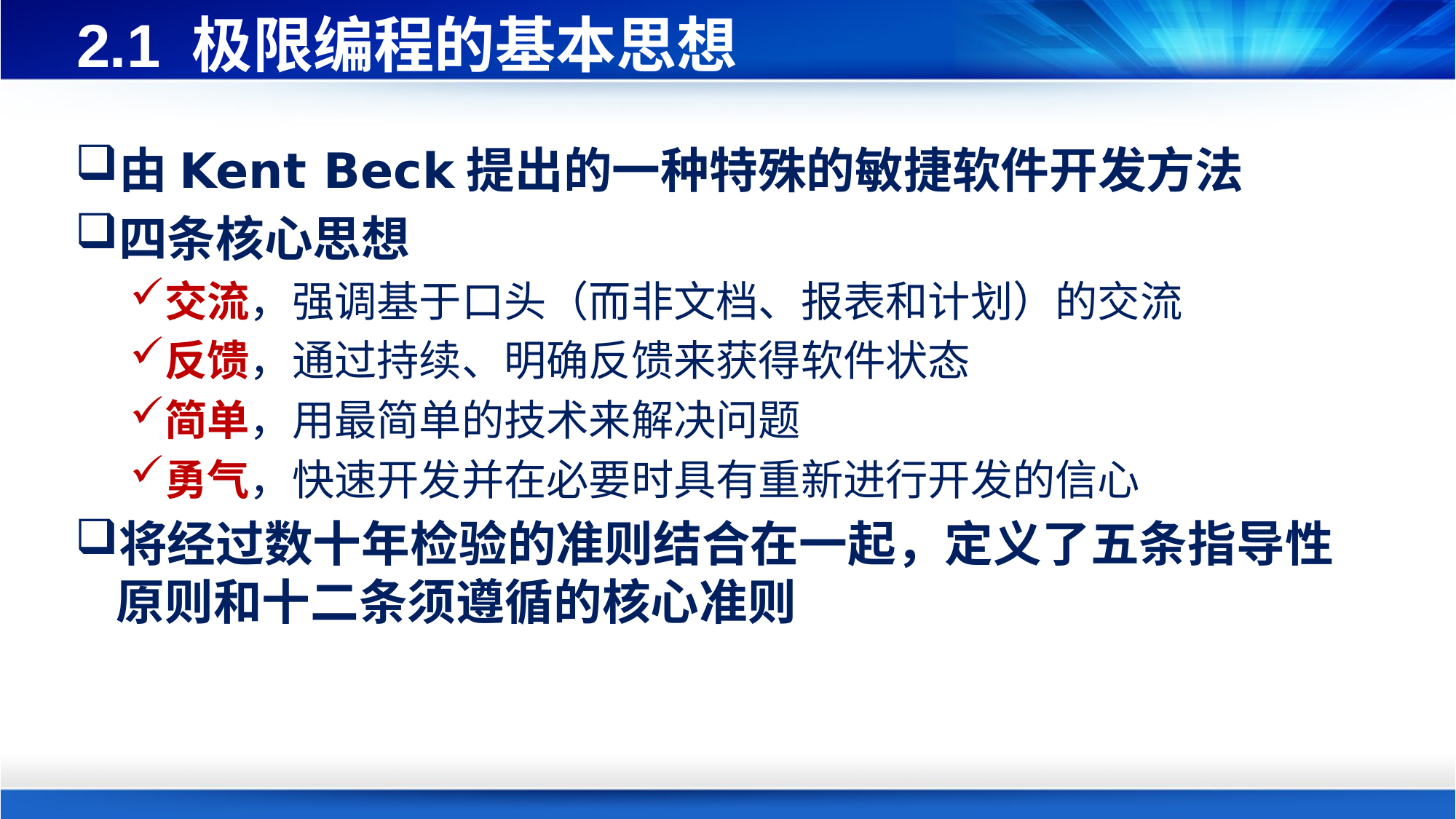

# 2.1 极限编程的基本思想
由Kent Beck提出的一种特殊的敏捷软件开发方法
四条核心思想
交流，强调基于口头（而非文档、报表和计划）的交流
反馈，通过持续、明确反馈来获得软件状态
简单，用最简单的技术来解决问题
勇气，快速开发并在必要时具有重新进行开发的信心
将经过数十年检验的准则结合在一起，定义了五条指导性原则和十二条须遵循的核心准则